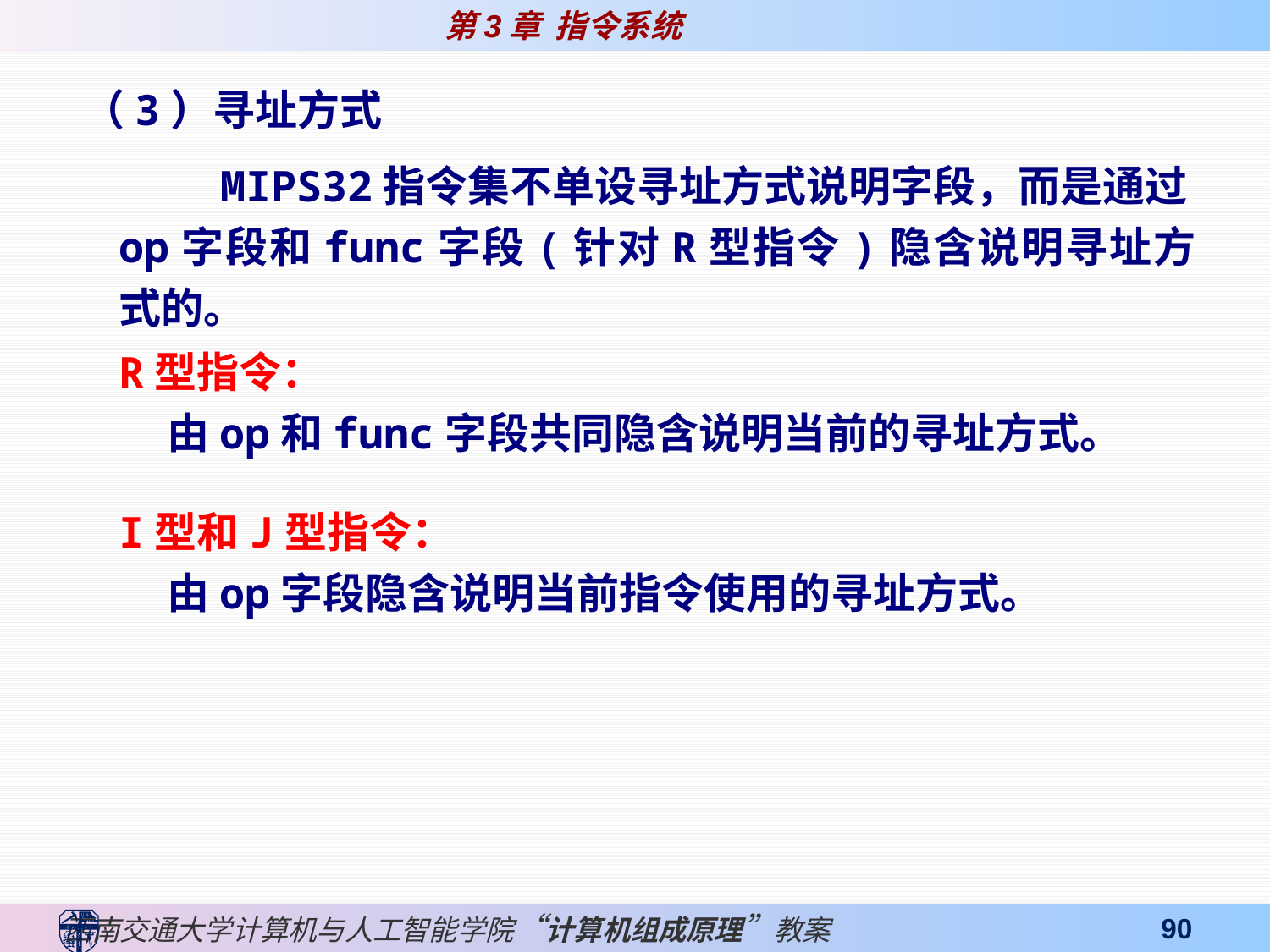

（3）寻址方式
    MIPS32指令集不单设寻址方式说明字段，而是通过op字段和func字段(针对R型指令)隐含说明寻址方式的。
R型指令：
    由op和func字段共同隐含说明当前的寻址方式。
I型和J型指令：
    由op字段隐含说明当前指令使用的寻址方式。